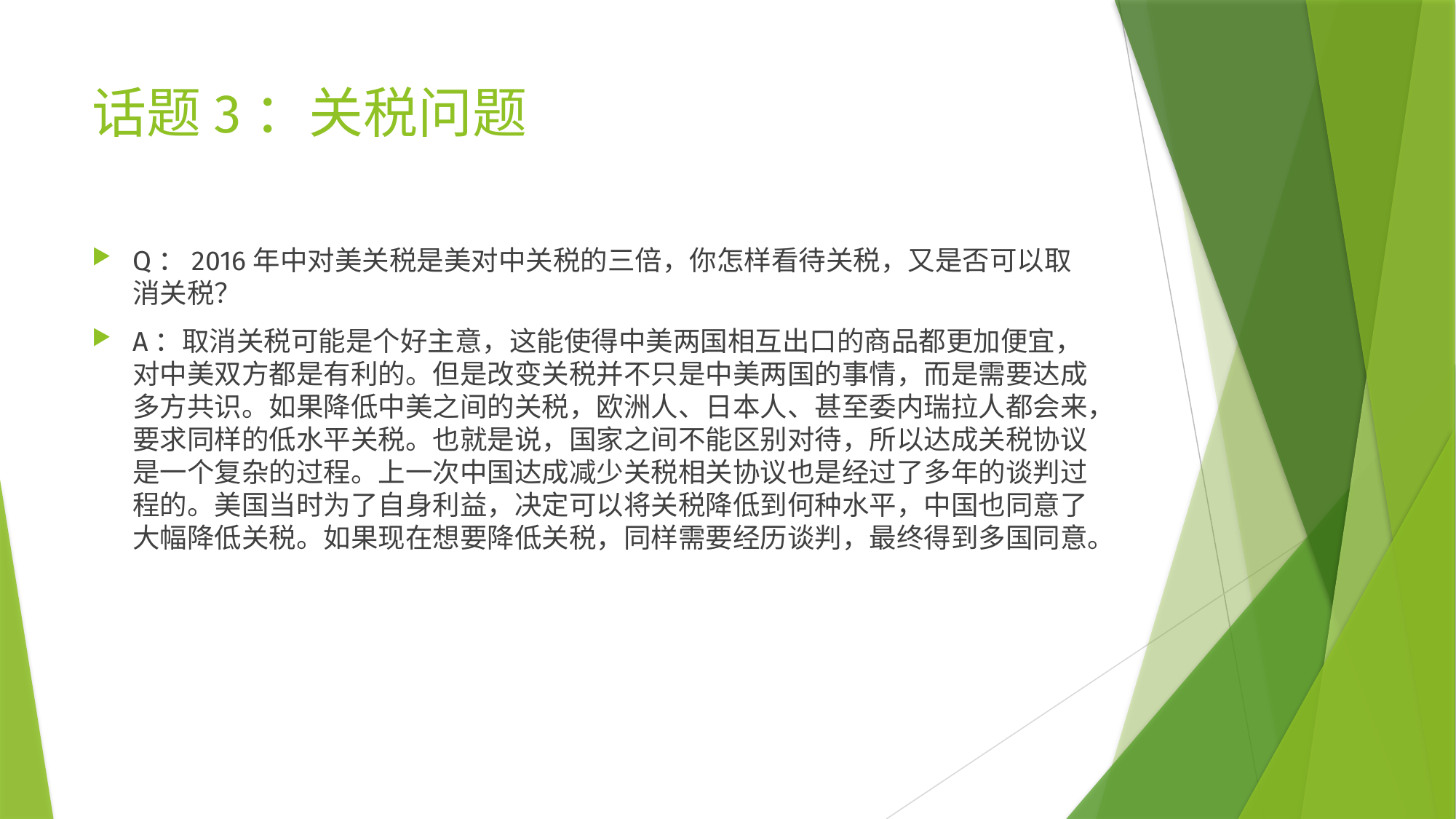

# 话题3：关税问题
Q：2016年中对美关税是美对中关税的三倍，你怎样看待关税，又是否可以取消关税？
A：取消关税可能是个好主意，这能使得中美两国相互出口的商品都更加便宜，对中美双方都是有利的。但是改变关税并不只是中美两国的事情，而是需要达成多方共识。如果降低中美之间的关税，欧洲人、日本人、甚至委内瑞拉人都会来，要求同样的低水平关税。也就是说，国家之间不能区别对待，所以达成关税协议是一个复杂的过程。上一次中国达成减少关税相关协议也是经过了多年的谈判过程的。美国当时为了自身利益，决定可以将关税降低到何种水平，中国也同意了大幅降低关税。如果现在想要降低关税，同样需要经历谈判，最终得到多国同意。